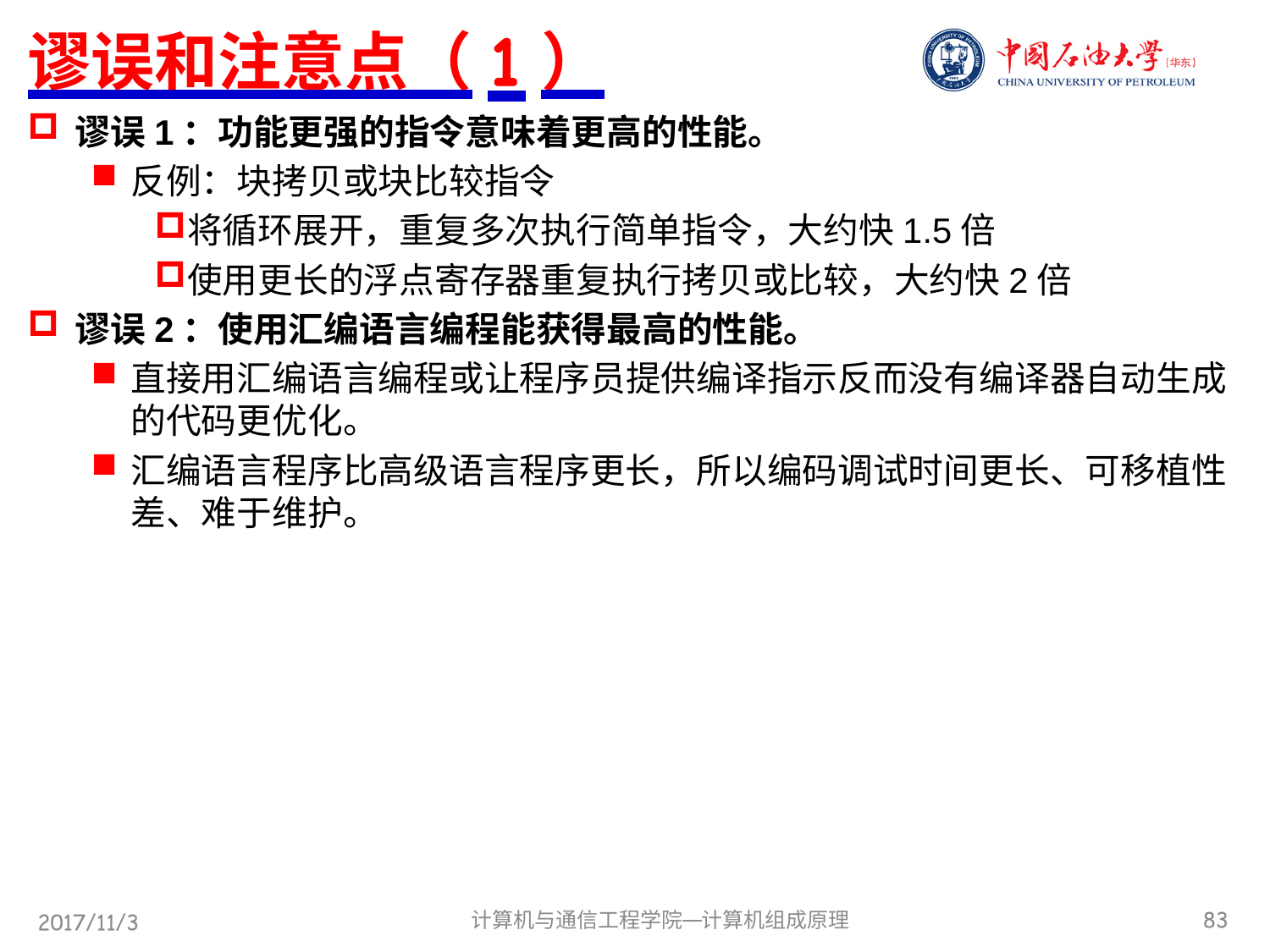

# 谬误和注意点（1）
谬误1：功能更强的指令意味着更高的性能。
反例：块拷贝或块比较指令
将循环展开，重复多次执行简单指令，大约快1.5倍
使用更长的浮点寄存器重复执行拷贝或比较，大约快2倍
谬误2：使用汇编语言编程能获得最高的性能。
直接用汇编语言编程或让程序员提供编译指示反而没有编译器自动生成的代码更优化。
汇编语言程序比高级语言程序更长，所以编码调试时间更长、可移植性差、难于维护。

计算机与通信工程学院—计算机组成原理
83
2017/11/3